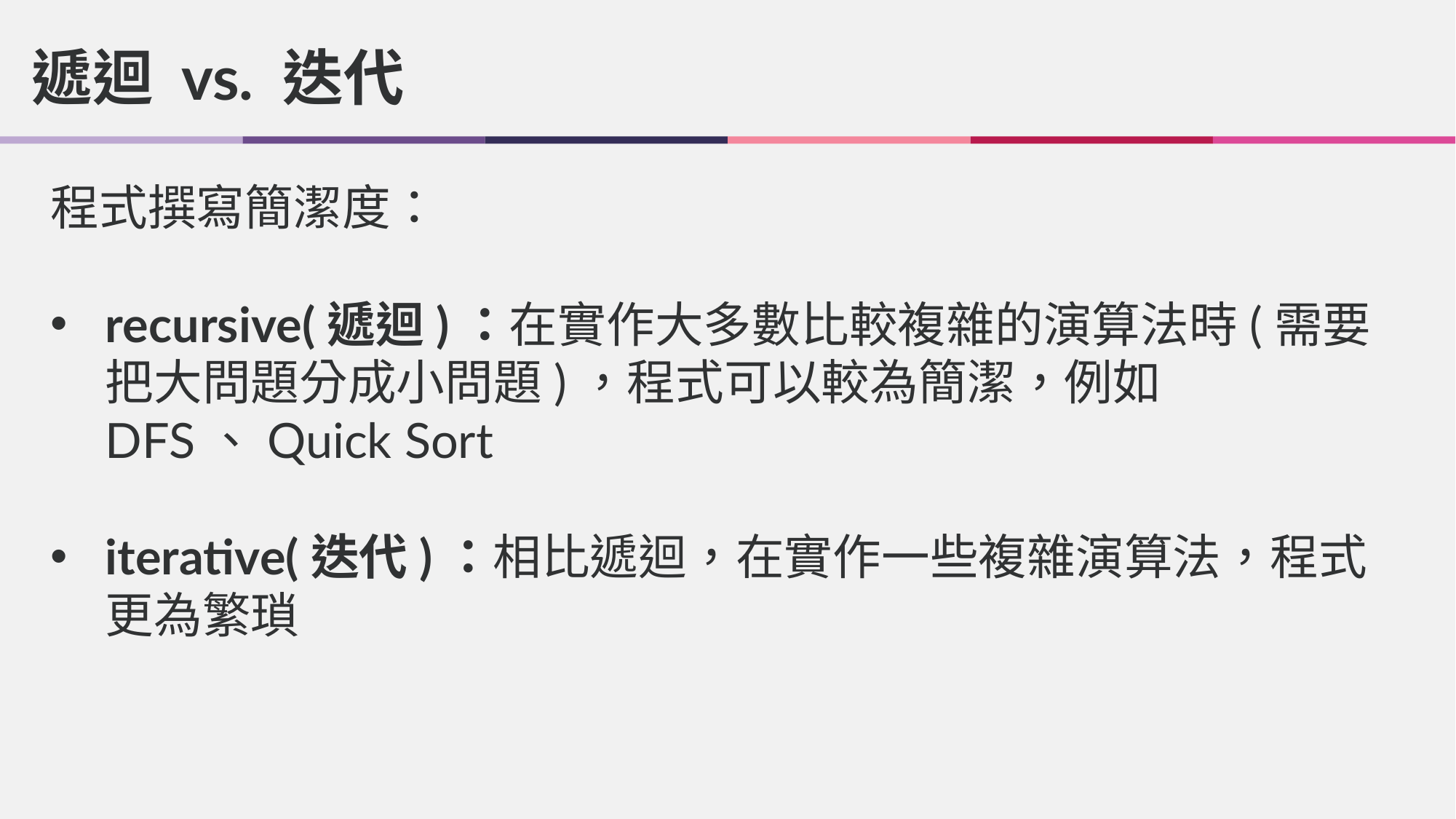

遞迴 vs. 迭代
程式撰寫簡潔度：

recursive(遞迴)：在實作大多數比較複雜的演算法時(需要把大問題分成小問題)，程式可以較為簡潔，例如DFS、Quick Sort

iterative(迭代)：相比遞迴，在實作一些複雜演算法，程式更為繁瑣